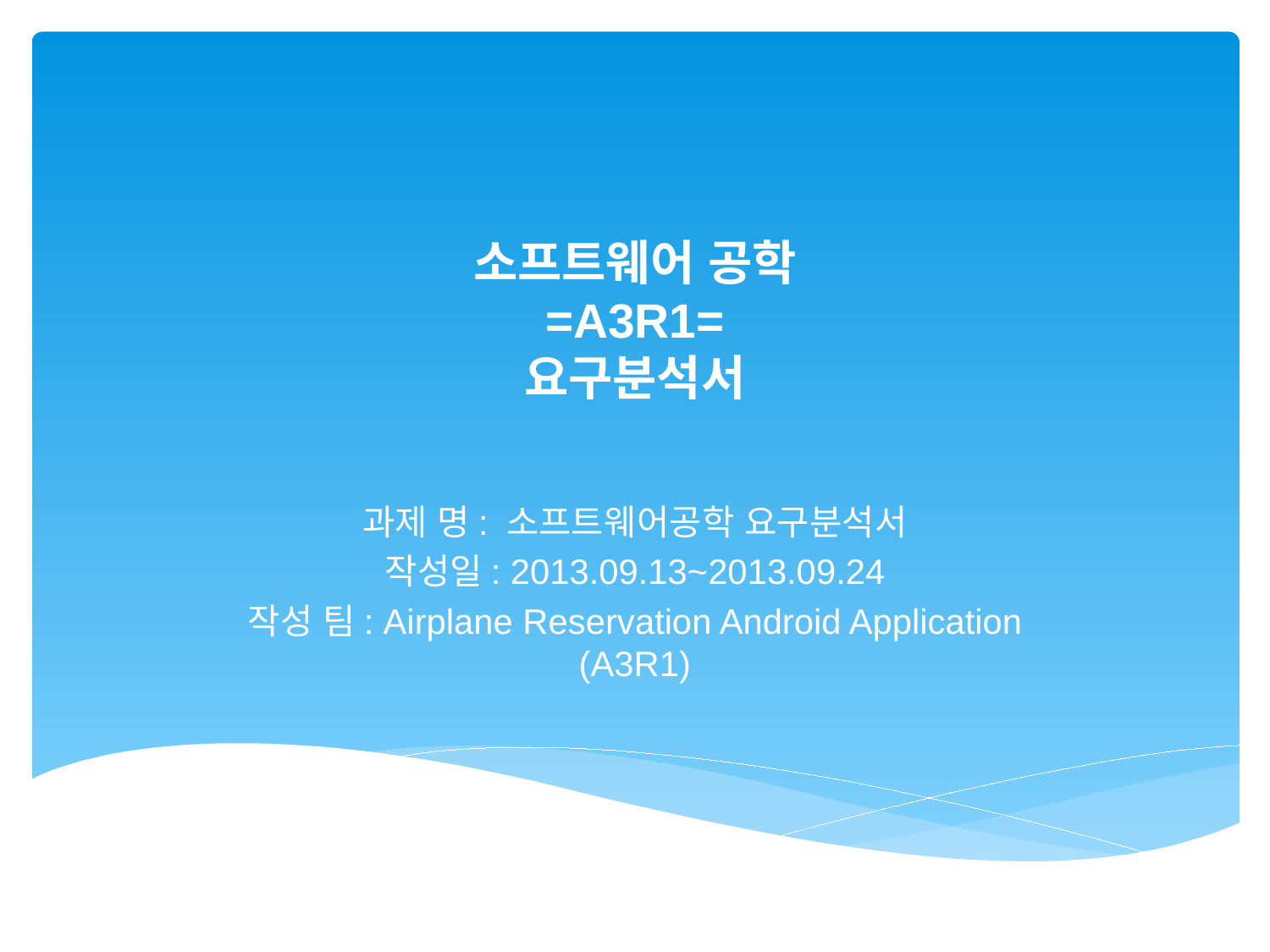

# 소프트웨어 공학 =A3R1= 요구분석서
과제 명: 소프트웨어공학 요구분석서
작성일: 2013.09.13~2013.09.24
작성 팀: Airplane Reservation Android Application (A3R1)